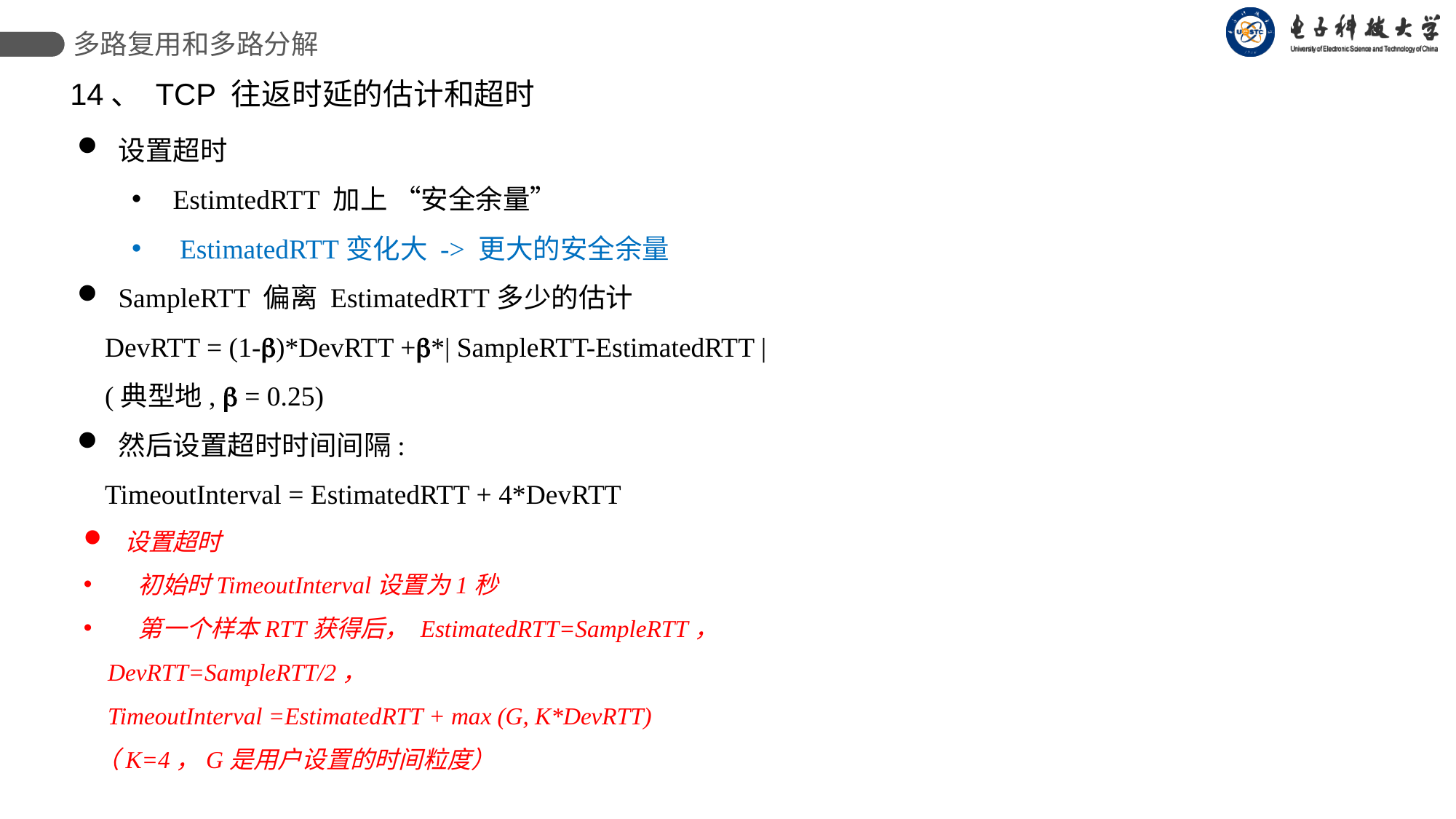

多路复用和多路分解

14、 TCP 往返时延的估计和超时
设置超时
EstimtedRTT 加上 “安全余量”
 EstimatedRTT变化大 -> 更大的安全余量
SampleRTT 偏离 EstimatedRTT多少的估计
    DevRTT = (1-β)*DevRTT +β*| SampleRTT-EstimatedRTT |
    (典型地, β = 0.25)
然后设置超时时间间隔:
    TimeoutInterval = EstimatedRTT + 4*DevRTT
设置超时
初始时TimeoutInterval设置为1秒
第一个样本RTT获得后， EstimatedRTT=SampleRTT，
    DevRTT=SampleRTT/2，
    TimeoutInterval =EstimatedRTT + max (G, K*DevRTT)
 （K=4，G是用户设置的时间粒度）